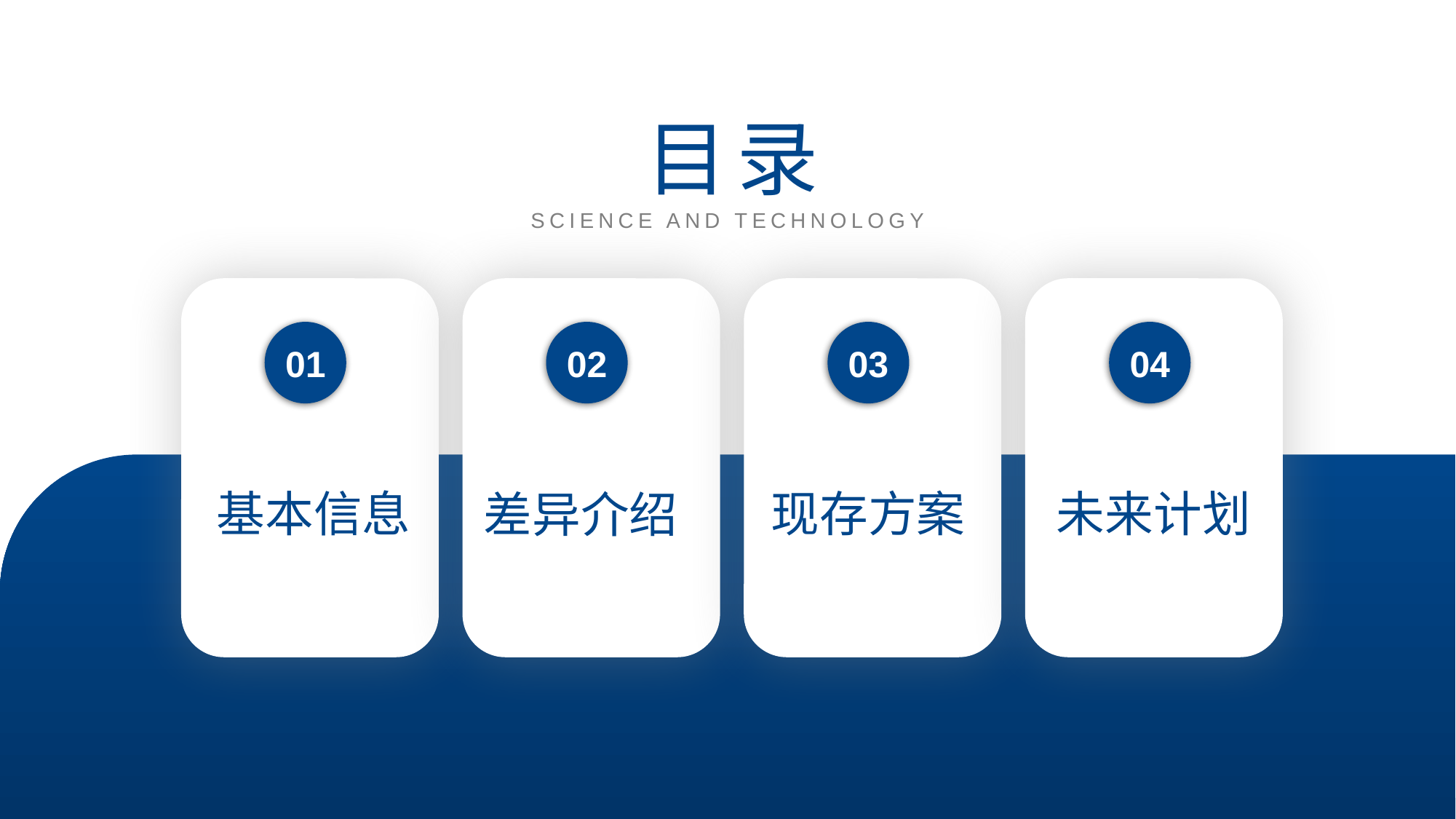

目录
SCIENCE AND TECHNOLOGY

01
02
03
04

  基本信息

现存方案

未来计划

差异介绍